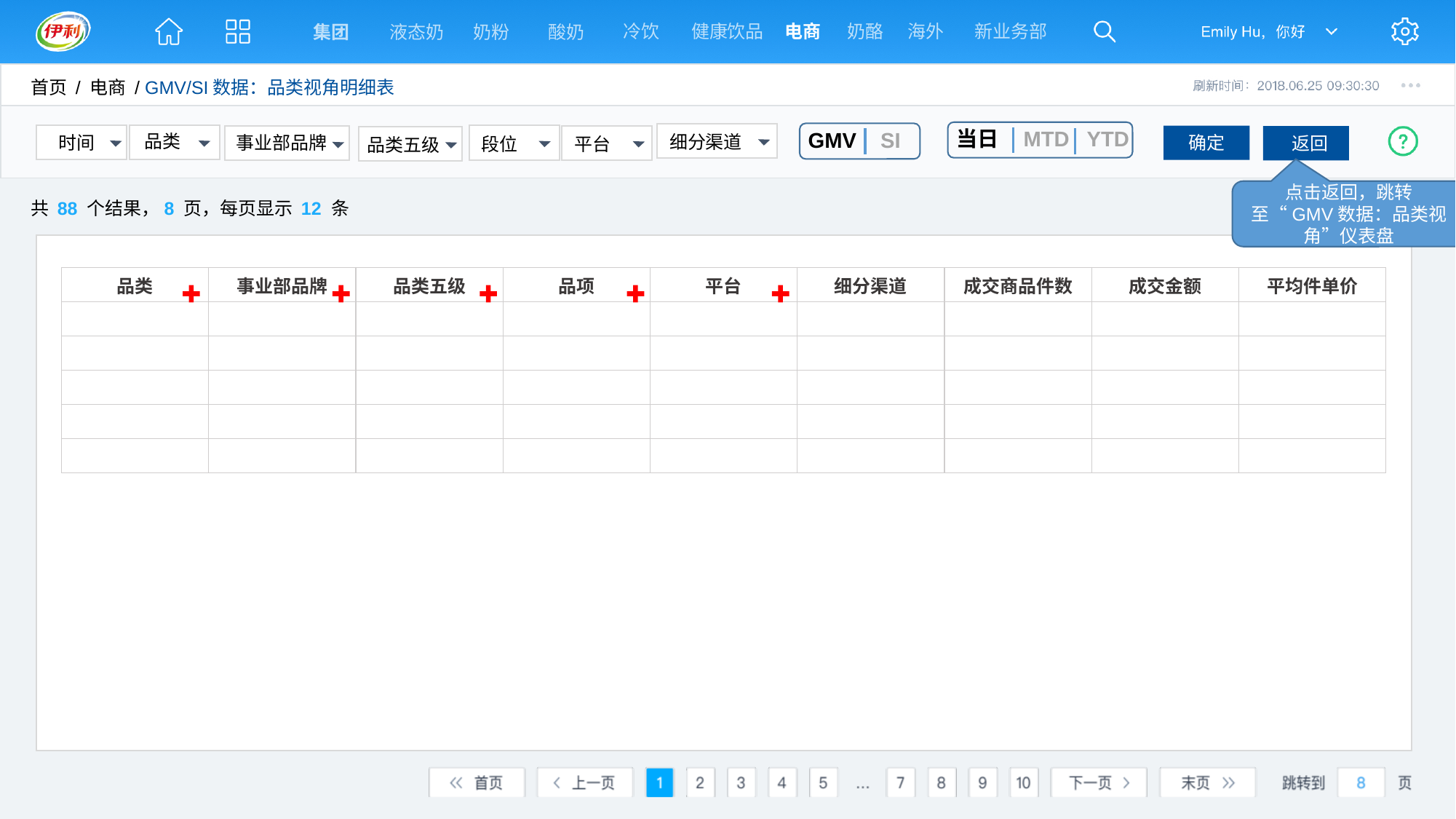

冷饮
健康饮品
电商
海外
新业务部
奶酪
集团
液态奶
奶粉
酸奶
首页 / 电商 / GMV/SI数据：品类视角明细表
当日    MTD   YTD

GMV    SI

品类

细分渠道

确定
  时间

返回

事业部品牌

段位
平台
品类五级

点击返回，跳转至“GMV数据：品类视角”仪表盘
| 品类 | 事业部品牌 | 品类五级 | 品项 | 平台 | 细分渠道 | 成交商品件数 | 成交金额 | 平均件单价 |
| --- | --- | --- | --- | --- | --- | --- | --- | --- |
|  |  |  |  |  |  |  |  |  |
|  |  |  |  |  |  |  |  |  |
|  |  |  |  |  |  |  |  |  |
|  |  |  |  |  |  |  |  |  |
|  |  |  |  |  |  |  |  |  |